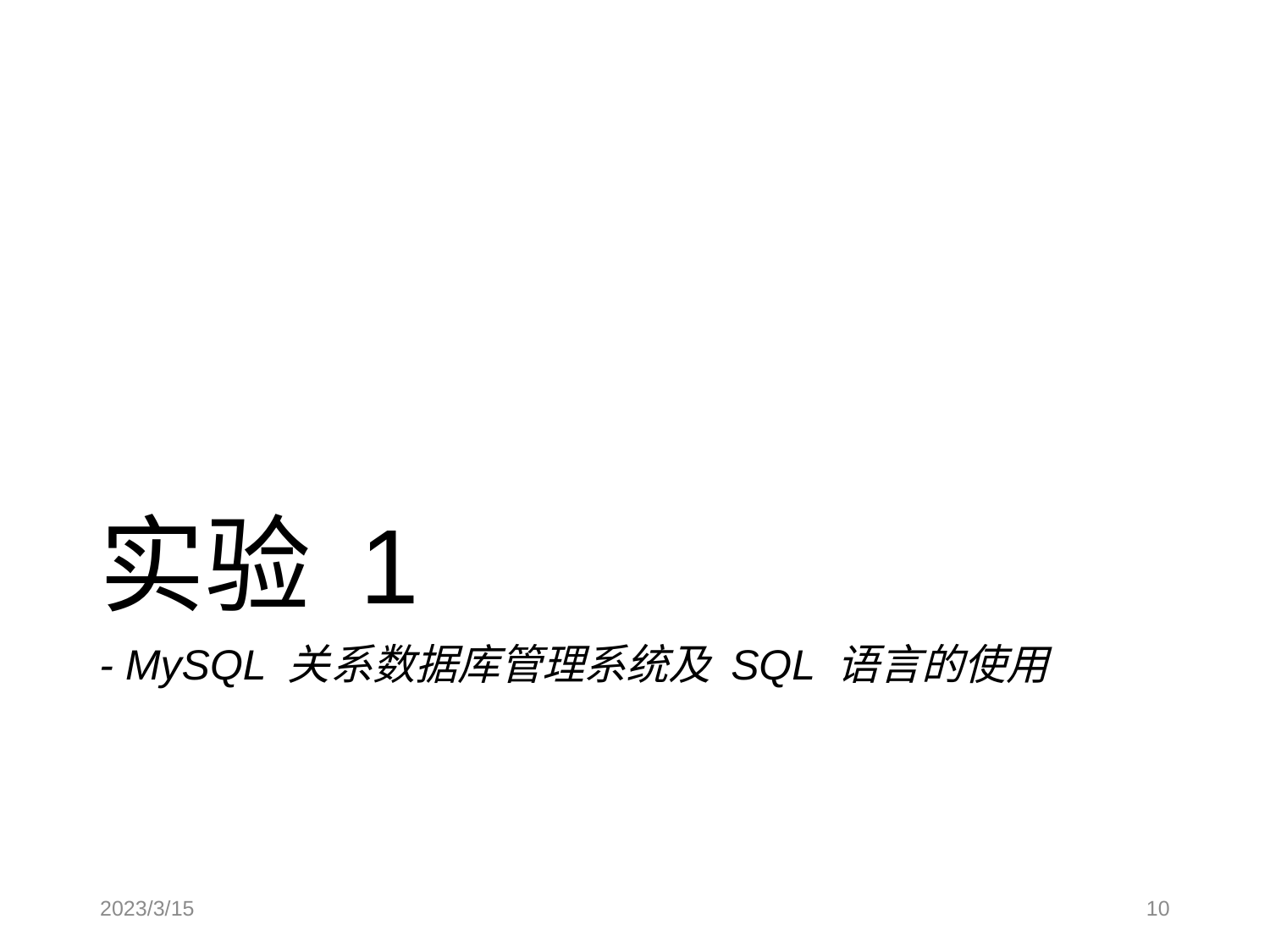

# 实验 1
- MySQL 关系数据库管理系统及 SQL 语言的使用
2023/3/15
10